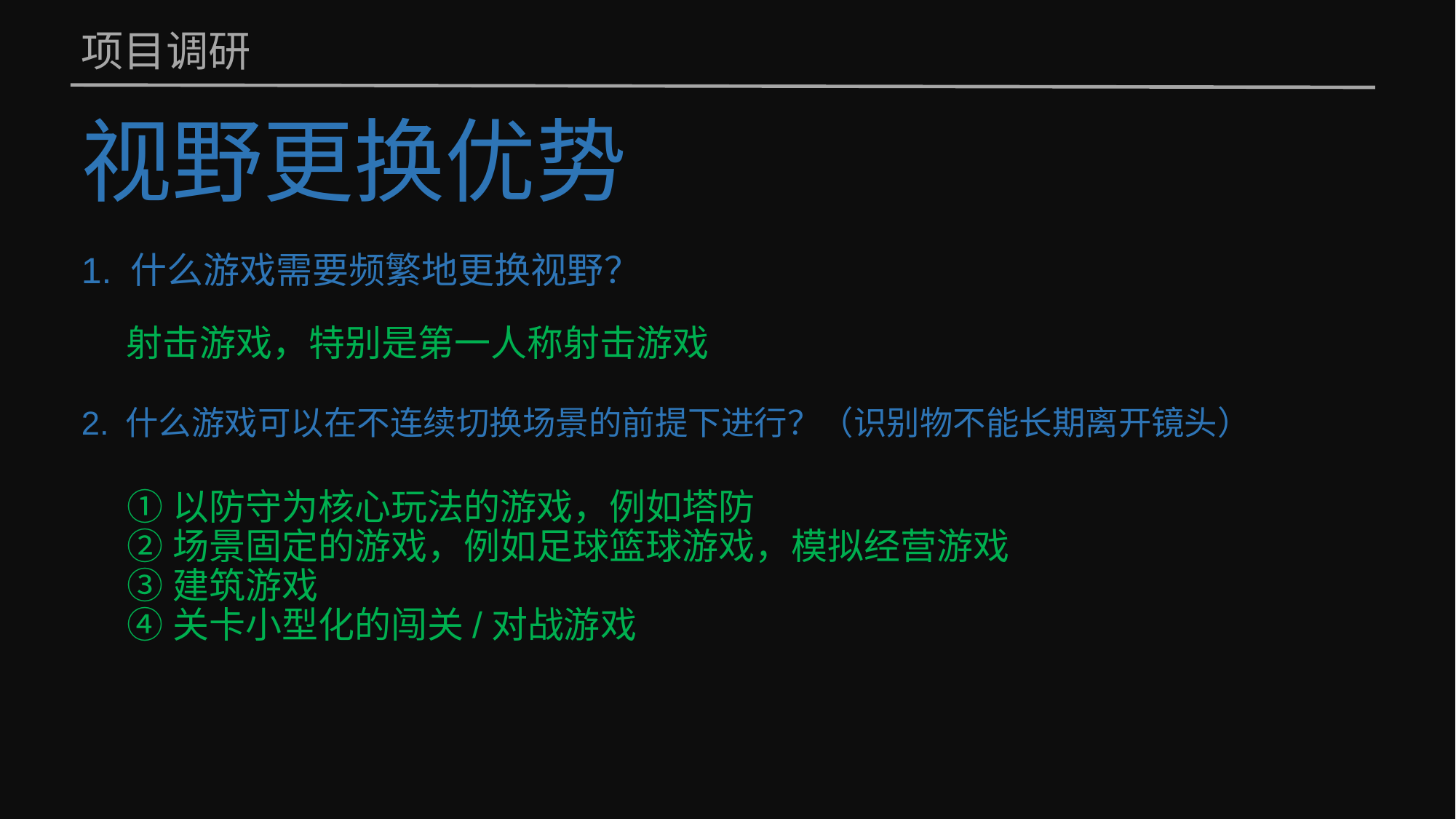

项目调研
# 视野更换优势
1. 什么游戏需要频繁地更换视野？
射击游戏，特别是第一人称射击游戏
2. 什么游戏可以在不连续切换场景的前提下进行？（识别物不能长期离开镜头）
①以防守为核心玩法的游戏，例如塔防
②场景固定的游戏，例如足球篮球游戏，模拟经营游戏
③建筑游戏
④关卡小型化的闯关/对战游戏